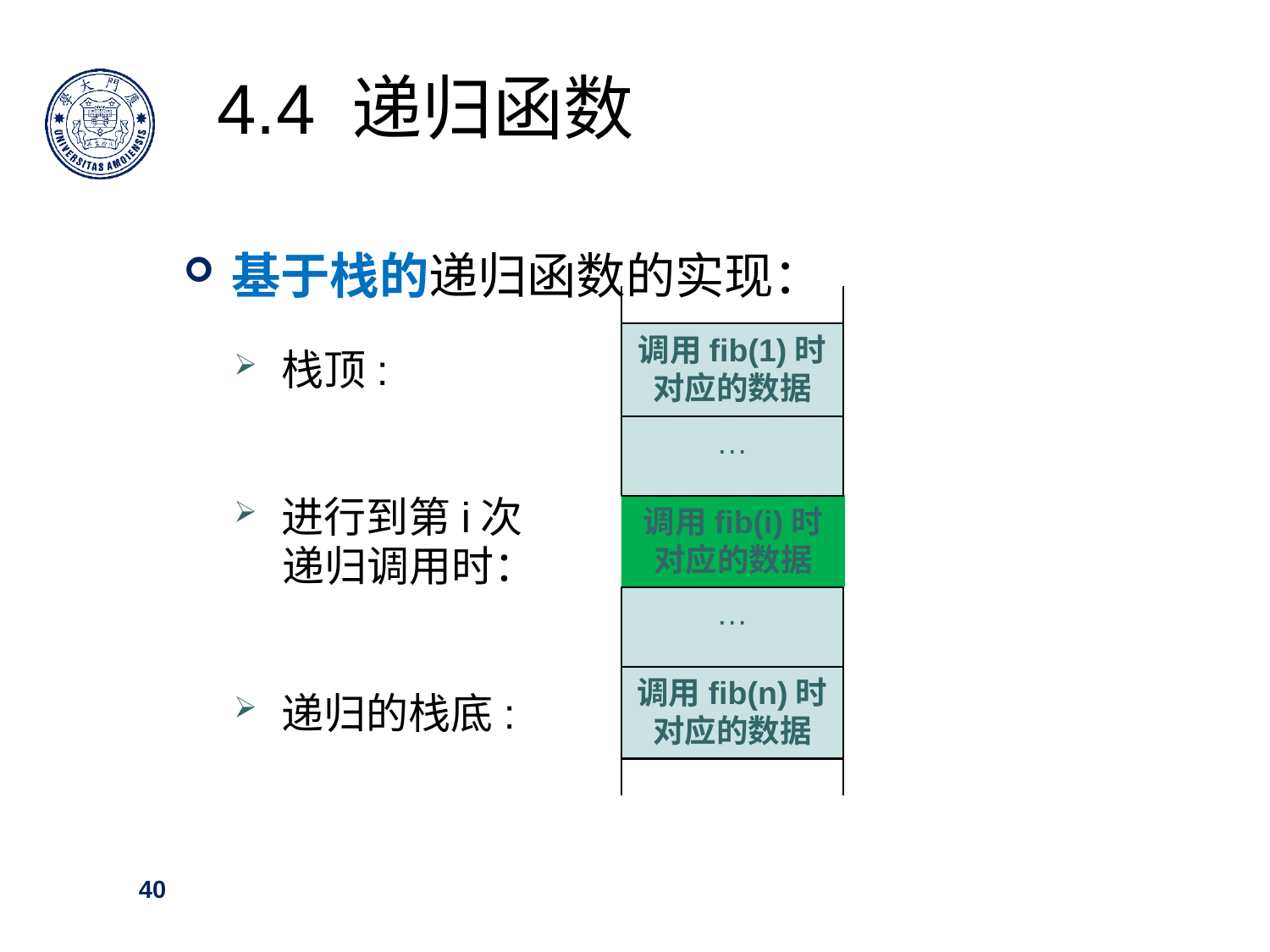

4.4 递归函数
基于栈的递归函数的实现：

调用fib(1)时对应的数据
栈顶:

进行到第i次
    递归调用时：

递归的栈底:

…
调用fib(i)时
对应的数据
…
调用fib(n)时对应的数据
40